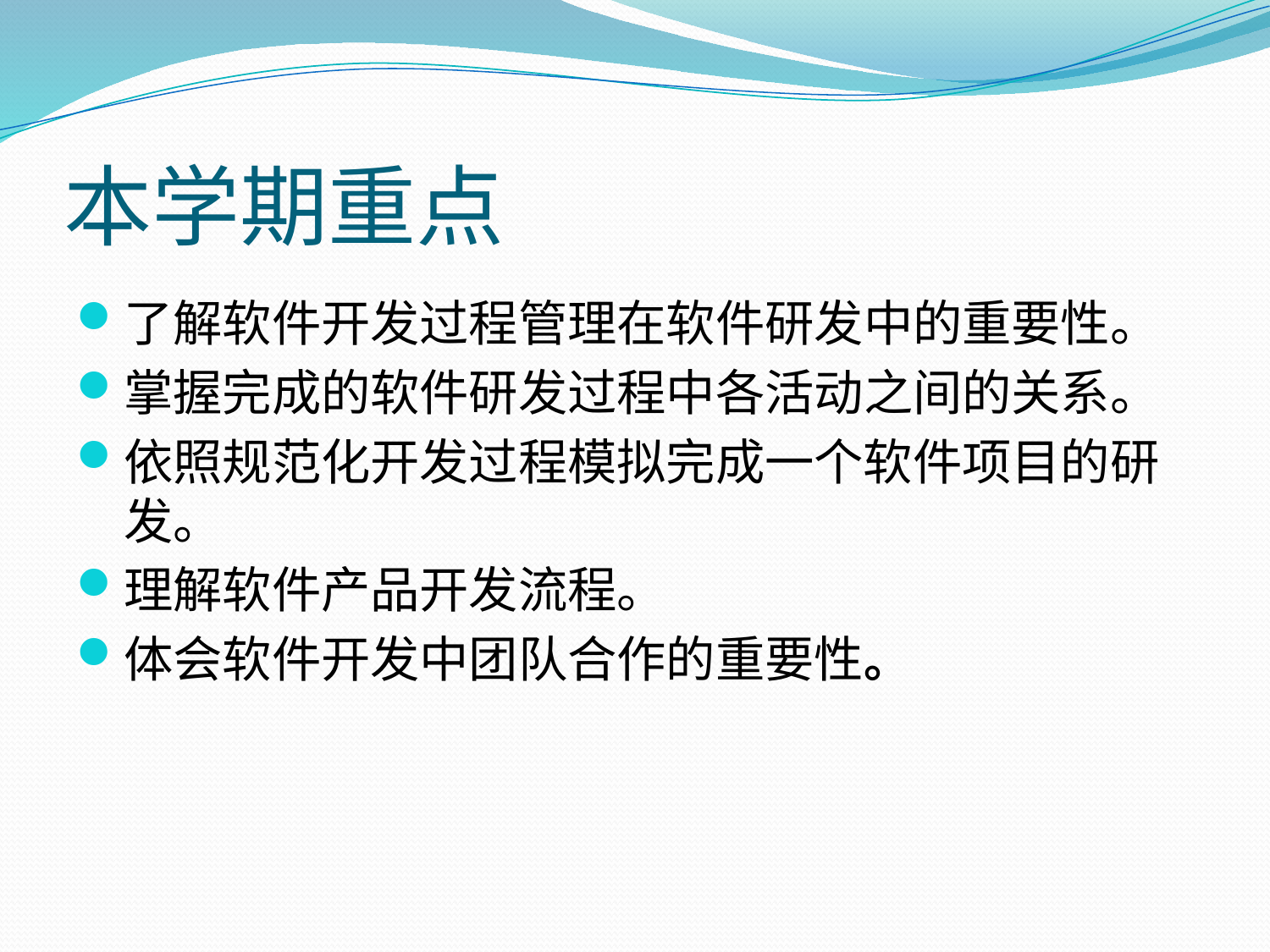

# 本学期重点
了解软件开发过程管理在软件研发中的重要性。
掌握完成的软件研发过程中各活动之间的关系。
依照规范化开发过程模拟完成一个软件项目的研发。
理解软件产品开发流程。
体会软件开发中团队合作的重要性。